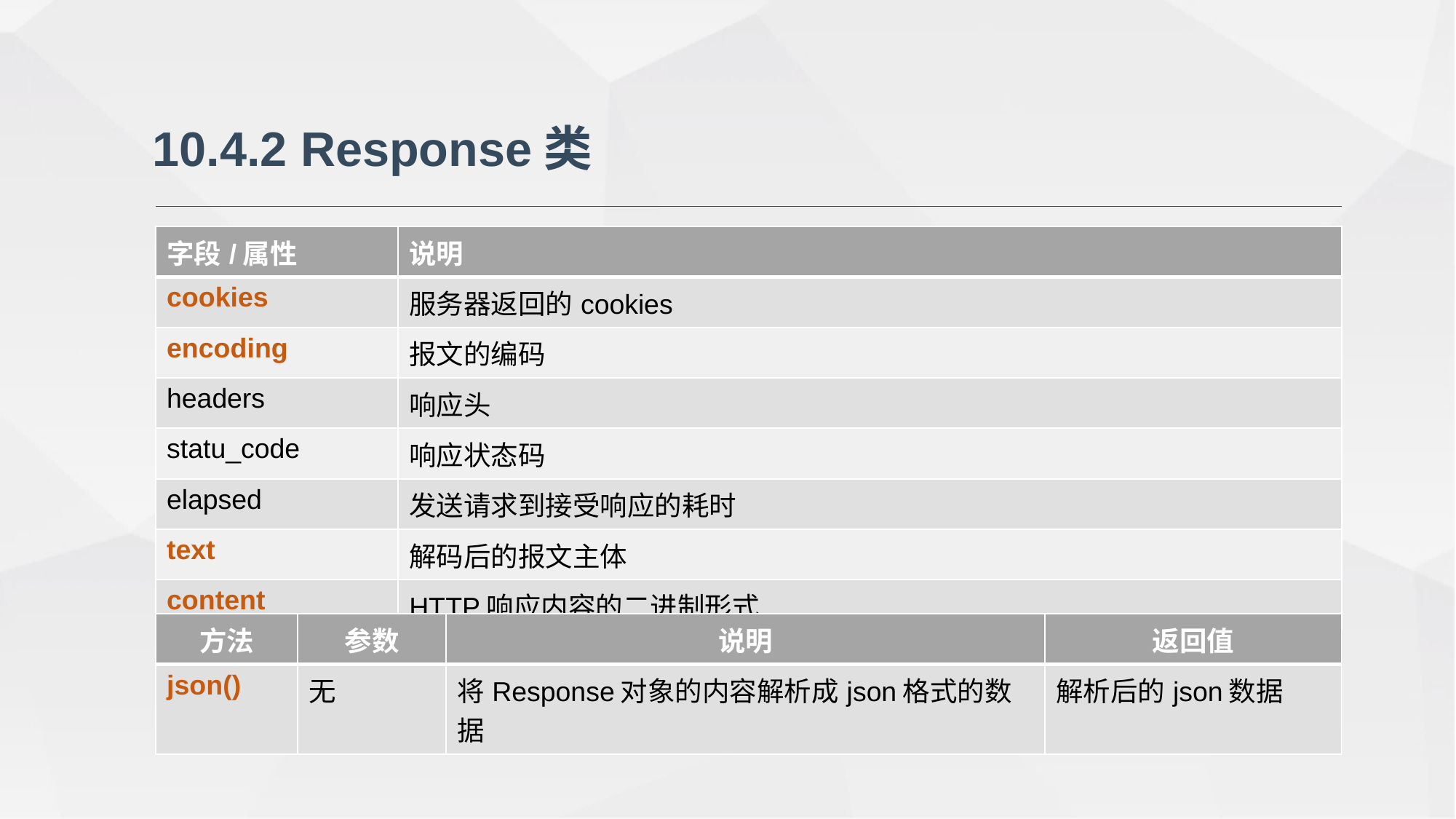

10.4.2 Response类
| 字段/属性 | 说明 |
| --- | --- |
| cookies | 服务器返回的cookies |
| encoding | 报文的编码 |
| headers | 响应头 |
| statu\_code | 响应状态码 |
| elapsed | 发送请求到接受响应的耗时 |
| text | 解码后的报文主体 |
| content | HTTP响应内容的二进制形式 |
| 方法 | 参数 | 说明 | 返回值 |
| --- | --- | --- | --- |
| json() | 无 | 将Response对象的内容解析成json格式的数据 | 解析后的json数据 |